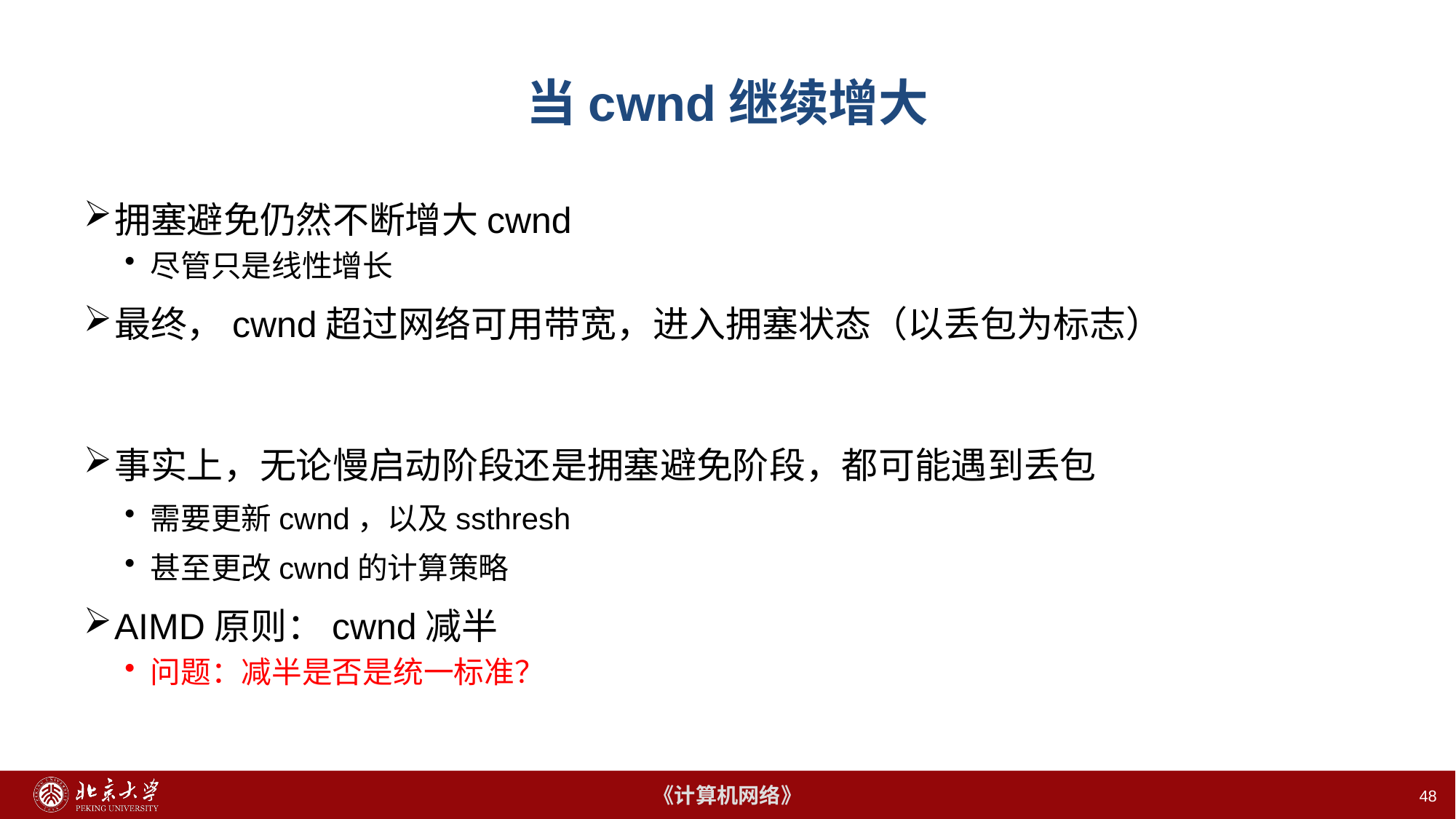

# 当cwnd继续增大
拥塞避免仍然不断增大cwnd
尽管只是线性增长
最终，cwnd超过网络可用带宽，进入拥塞状态（以丢包为标志）

事实上，无论慢启动阶段还是拥塞避免阶段，都可能遇到丢包
需要更新cwnd，以及ssthresh
甚至更改cwnd的计算策略
AIMD原则：cwnd减半
问题：减半是否是统一标准？
48